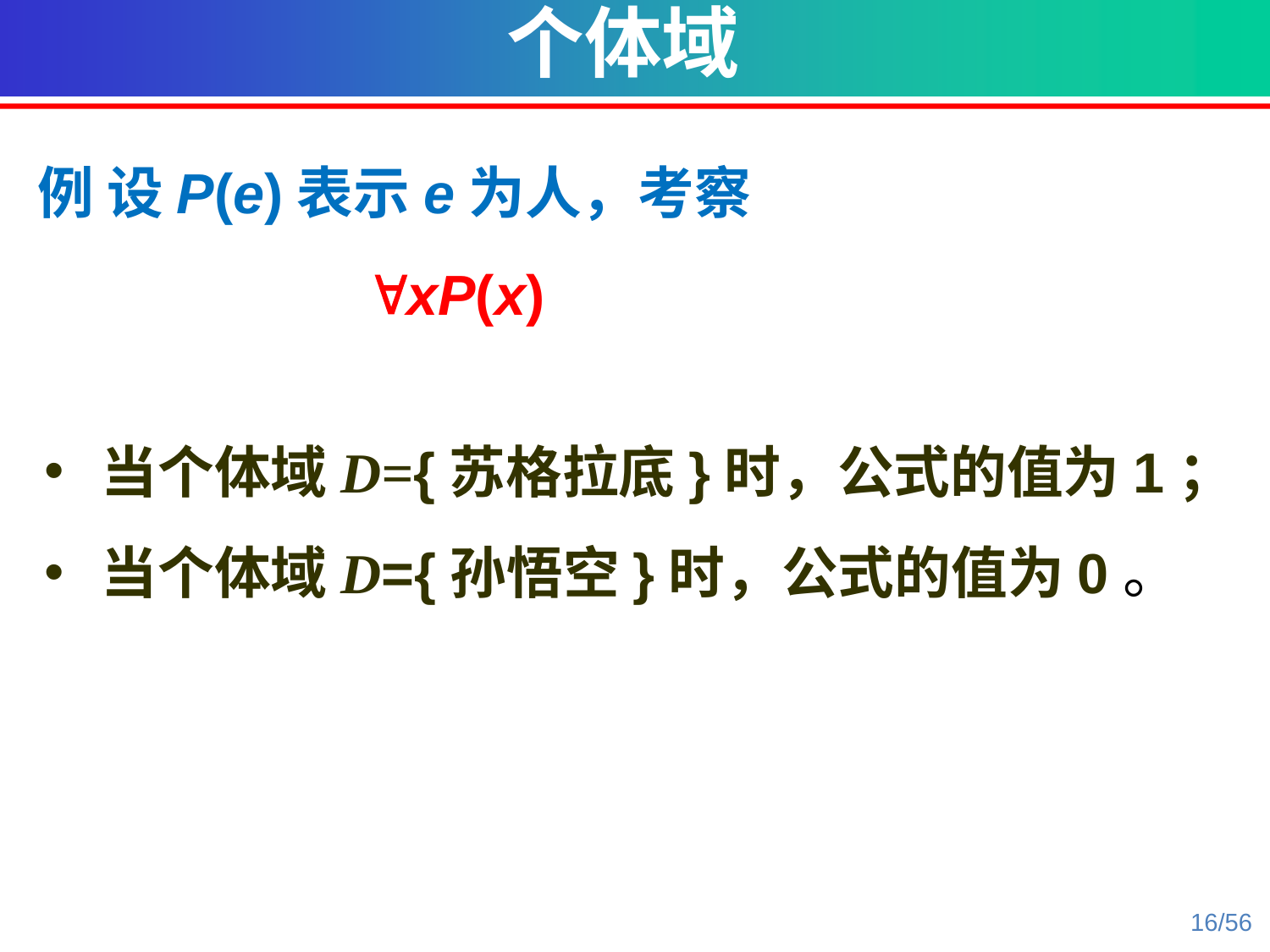

个体域
例 设P(e)表示e为人，考察
                     ∀xP(x)
 当个体域D={苏格拉底}时，公式的值为1；
 当个体域D={孙悟空}时，公式的值为0。
16/56